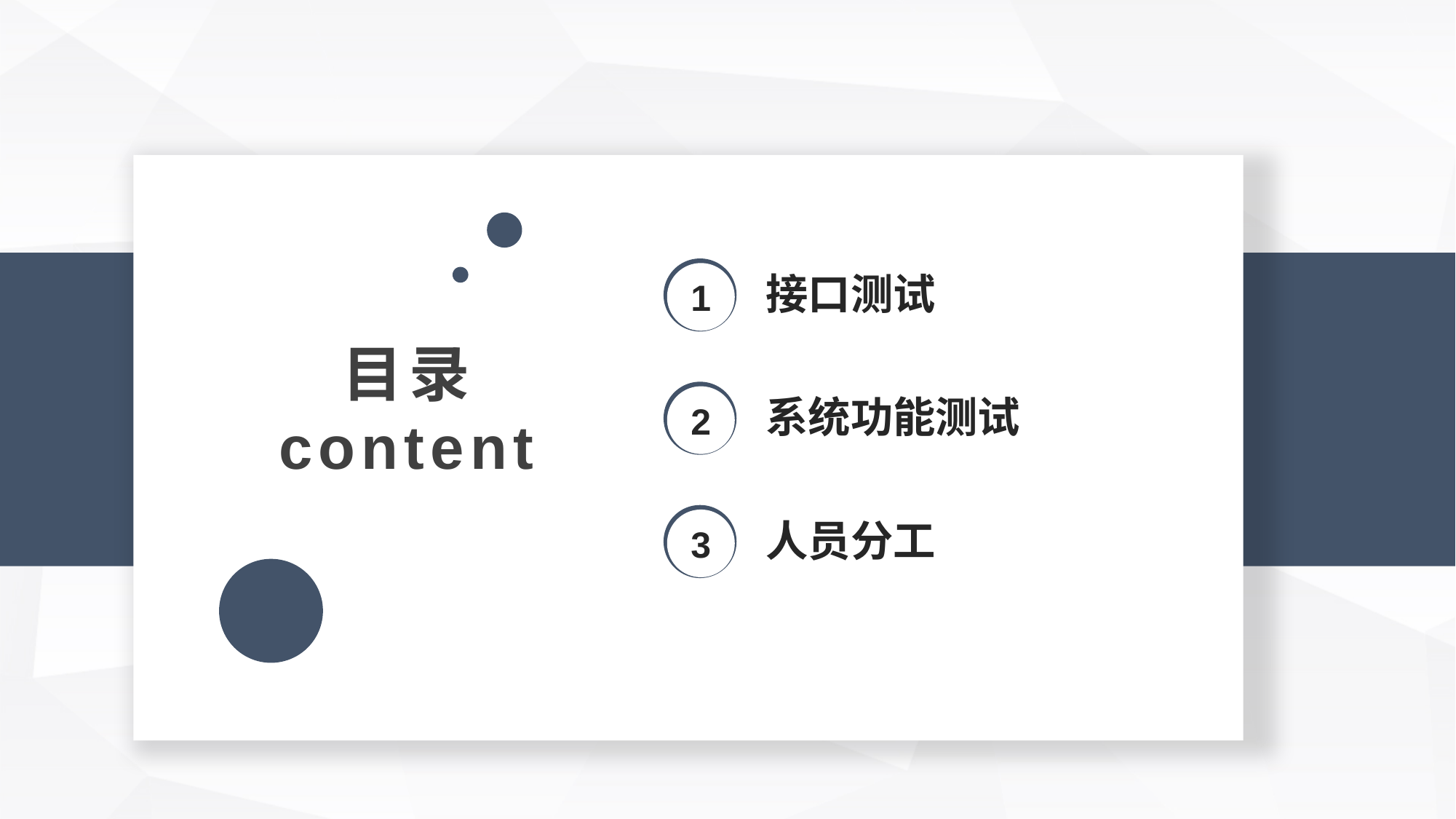

行业PPT模板http://www.1ppt.com/hangye/

1
接口测试

目录
content

2
系统功能测试

3
人员分工